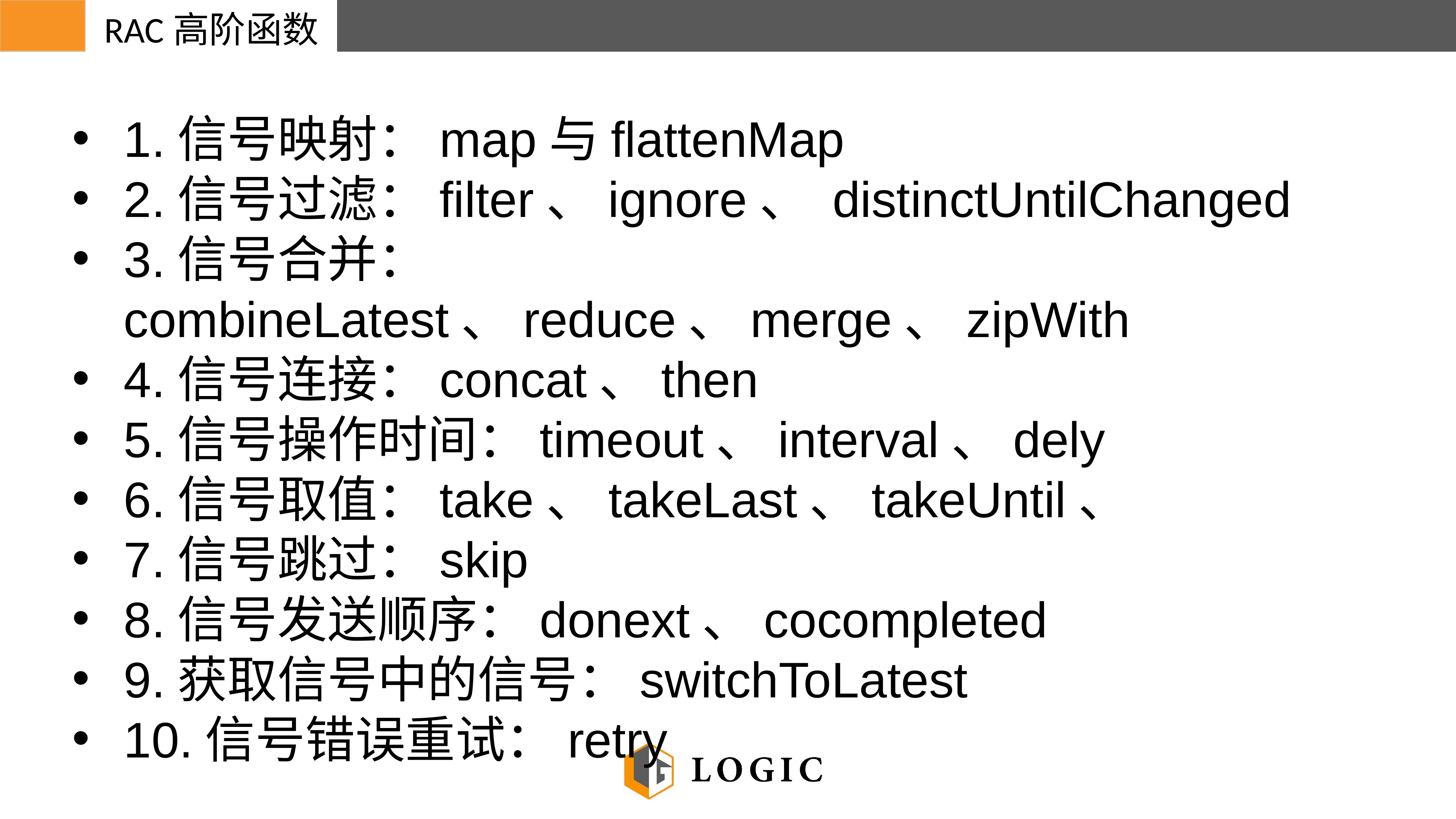

RAC高阶函数
1.信号映射：map与flattenMap
2.信号过滤：filter、ignore、 distinctUntilChanged
3.信号合并： combineLatest、reduce、merge、zipWith
4.信号连接：concat、then
5.信号操作时间：timeout、interval、dely
6.信号取值：take、takeLast、takeUntil、
7.信号跳过：skip
8.信号发送顺序：donext、cocompleted
9.获取信号中的信号：switchToLatest
10.信号错误重试：retry